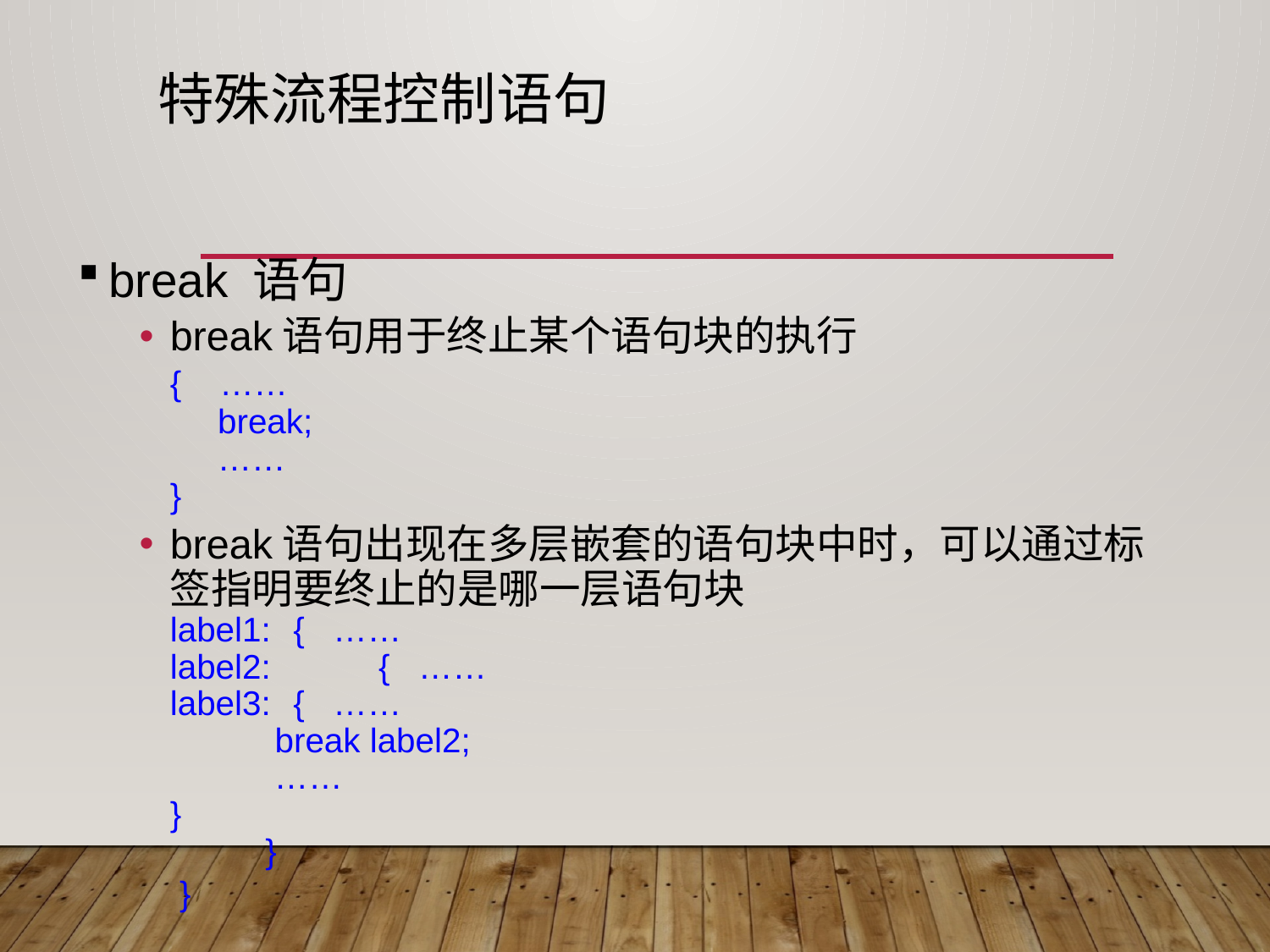

# 特殊流程控制语句
break 语句
break语句用于终止某个语句块的执行
 		{    ……
		     break;
		     ……
		}
break语句出现在多层嵌套的语句块中时，可以通过标签指明要终止的是哪一层语句块
	label1: 	{   ……
	label2:	         {   ……
	label3:			{   ……
				           break label2;
				           ……
					}
			          }
			 }